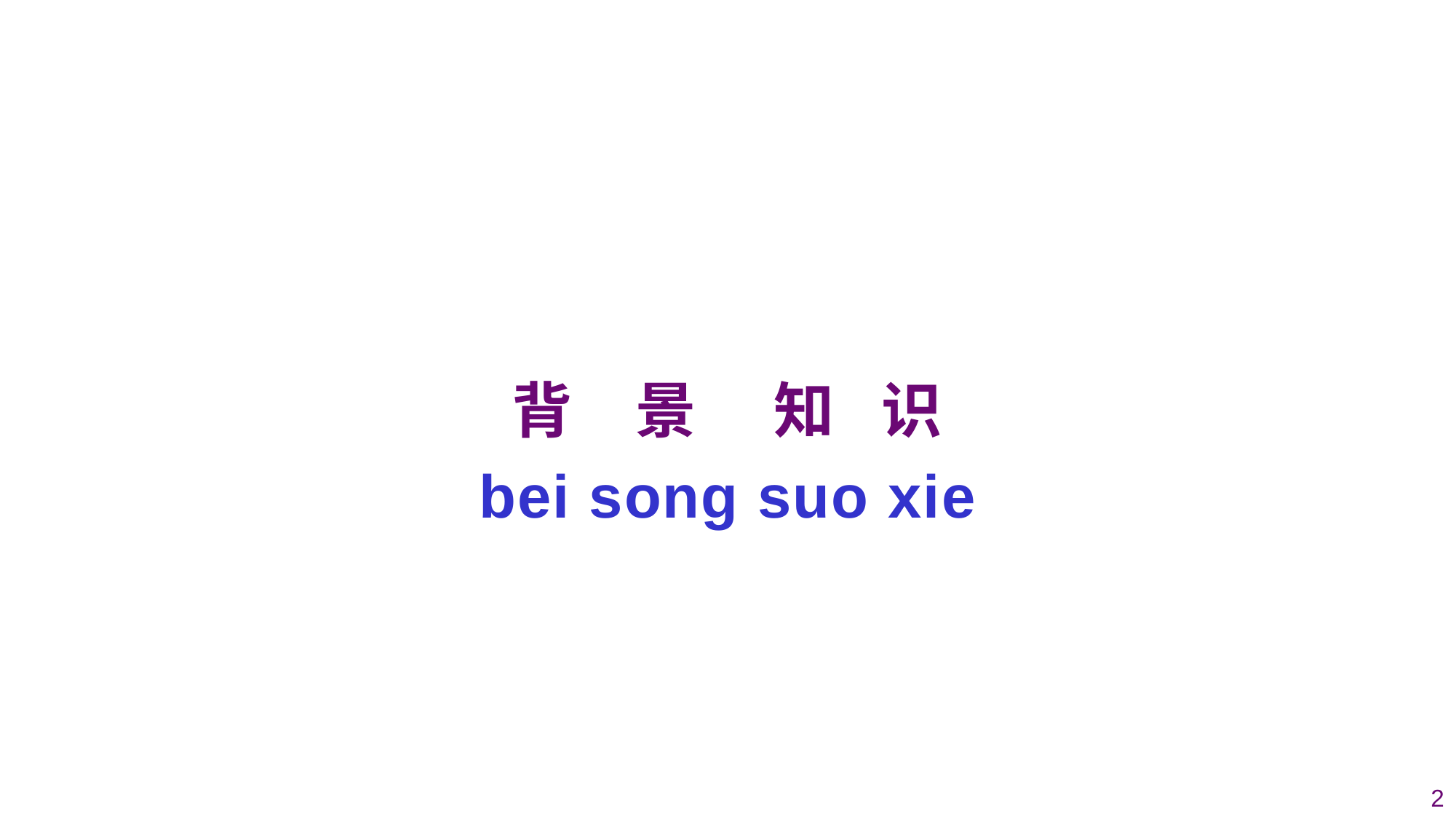

背    景     知   识
bei song suo xie
2